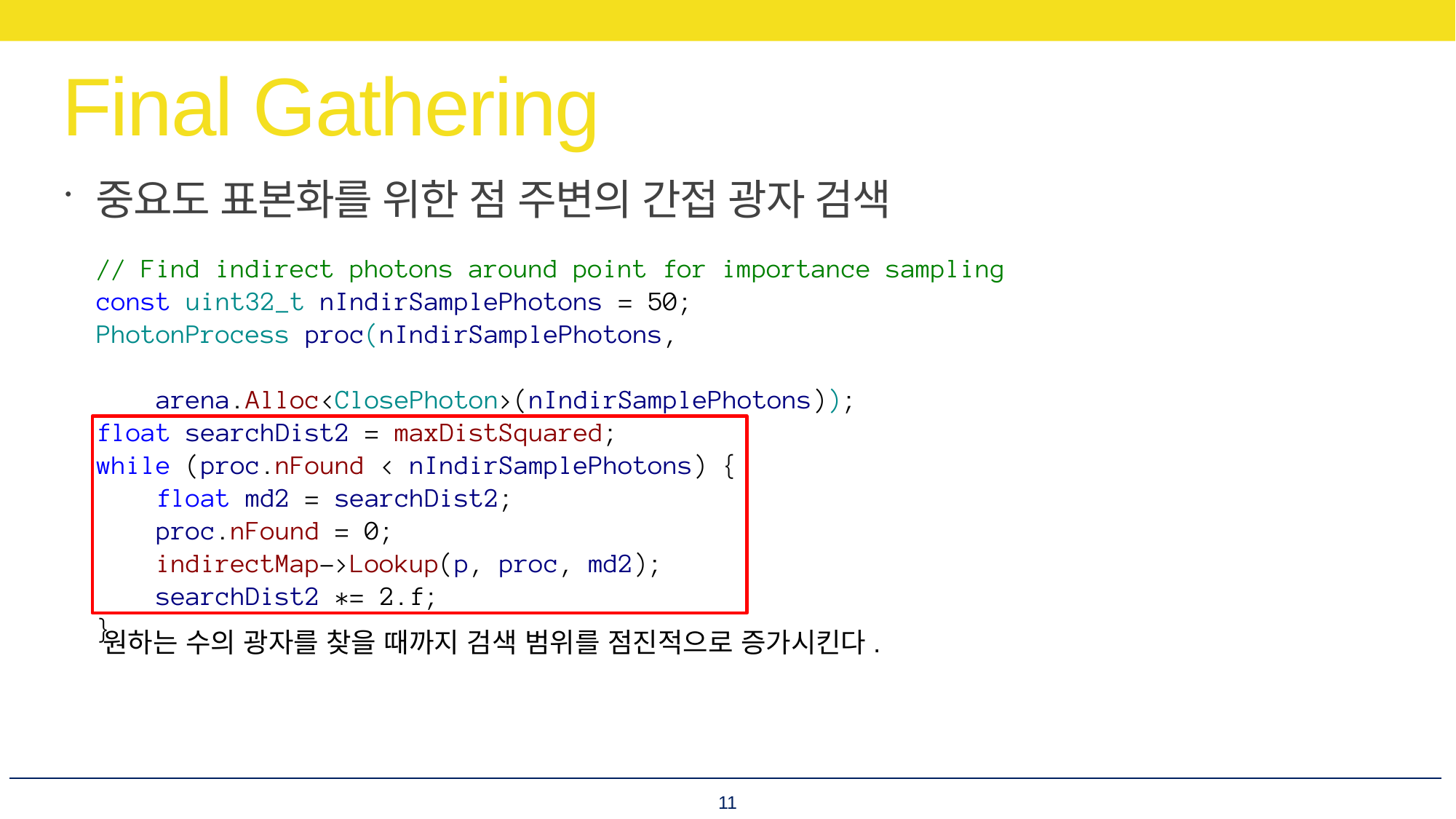

# Final Gathering
중요도 표본화를 위한 점 주변의 간접 광자 검색
// Find indirect photons around point for importance sampling
const uint32_t nIndirSamplePhotons = 50;
PhotonProcess proc(nIndirSamplePhotons,
    arena.Alloc<ClosePhoton>(nIndirSamplePhotons));
float searchDist2 = maxDistSquared;
while (proc.nFound < nIndirSamplePhotons) {
    float md2 = searchDist2;
    proc.nFound = 0;
    indirectMap->Lookup(p, proc, md2);
    searchDist2 *= 2.f;
}

원하는 수의 광자를 찾을 때까지 검색 범위를 점진적으로 증가시킨다.
11